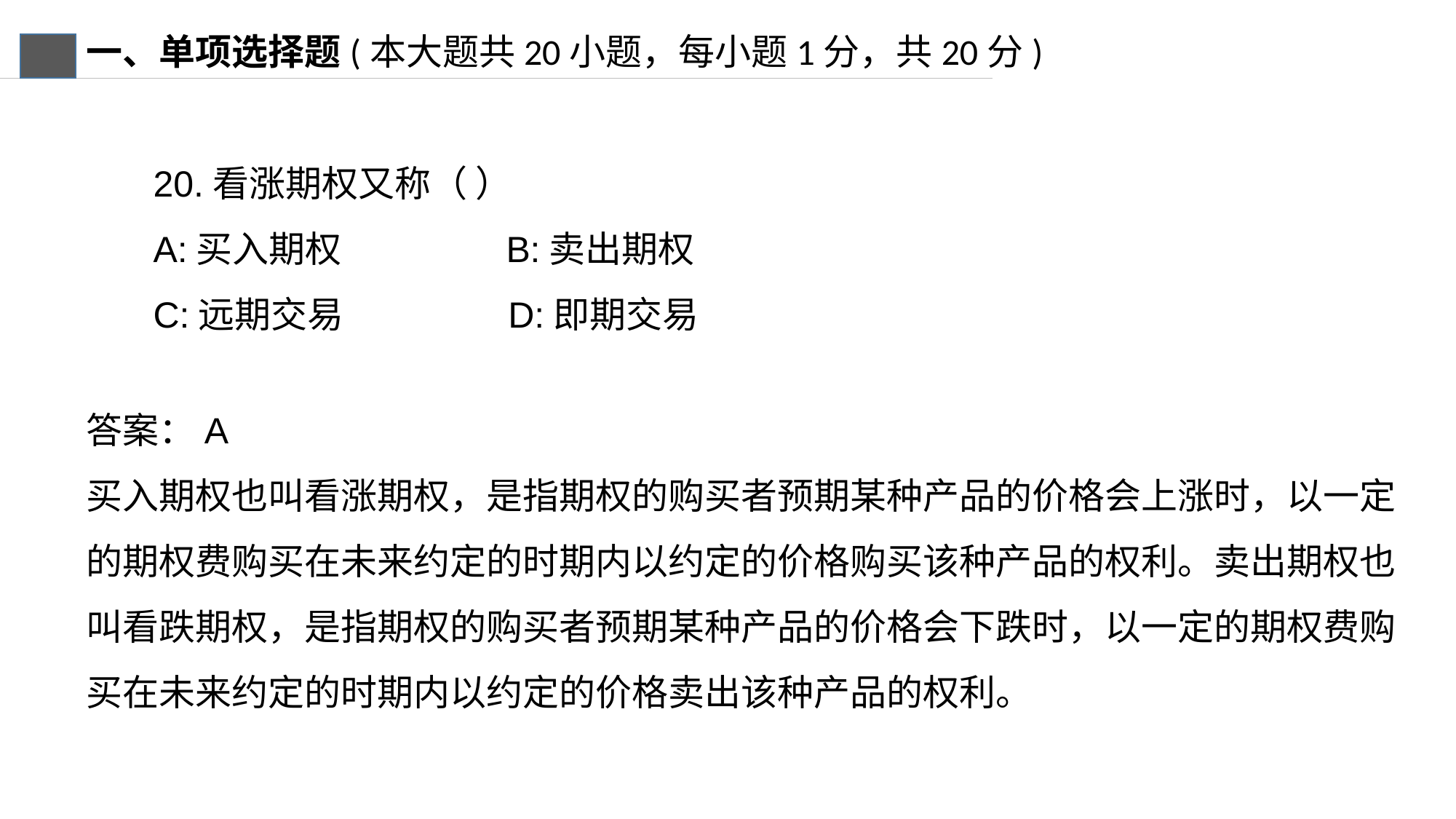

一、单项选择题(本大题共20小题，每小题1分，共20分)

20.看涨期权又称（ ）
A:买入期权                   B:卖出期权
C:远期交易                   D:即期交易
答案：A
买入期权也叫看涨期权，是指期权的购买者预期某种产品的价格会上涨时，以一定的期权费购买在未来约定的时期内以约定的价格购买该种产品的权利。卖出期权也叫看跌期权，是指期权的购买者预期某种产品的价格会下跌时，以一定的期权费购买在未来约定的时期内以约定的价格卖出该种产品的权利。